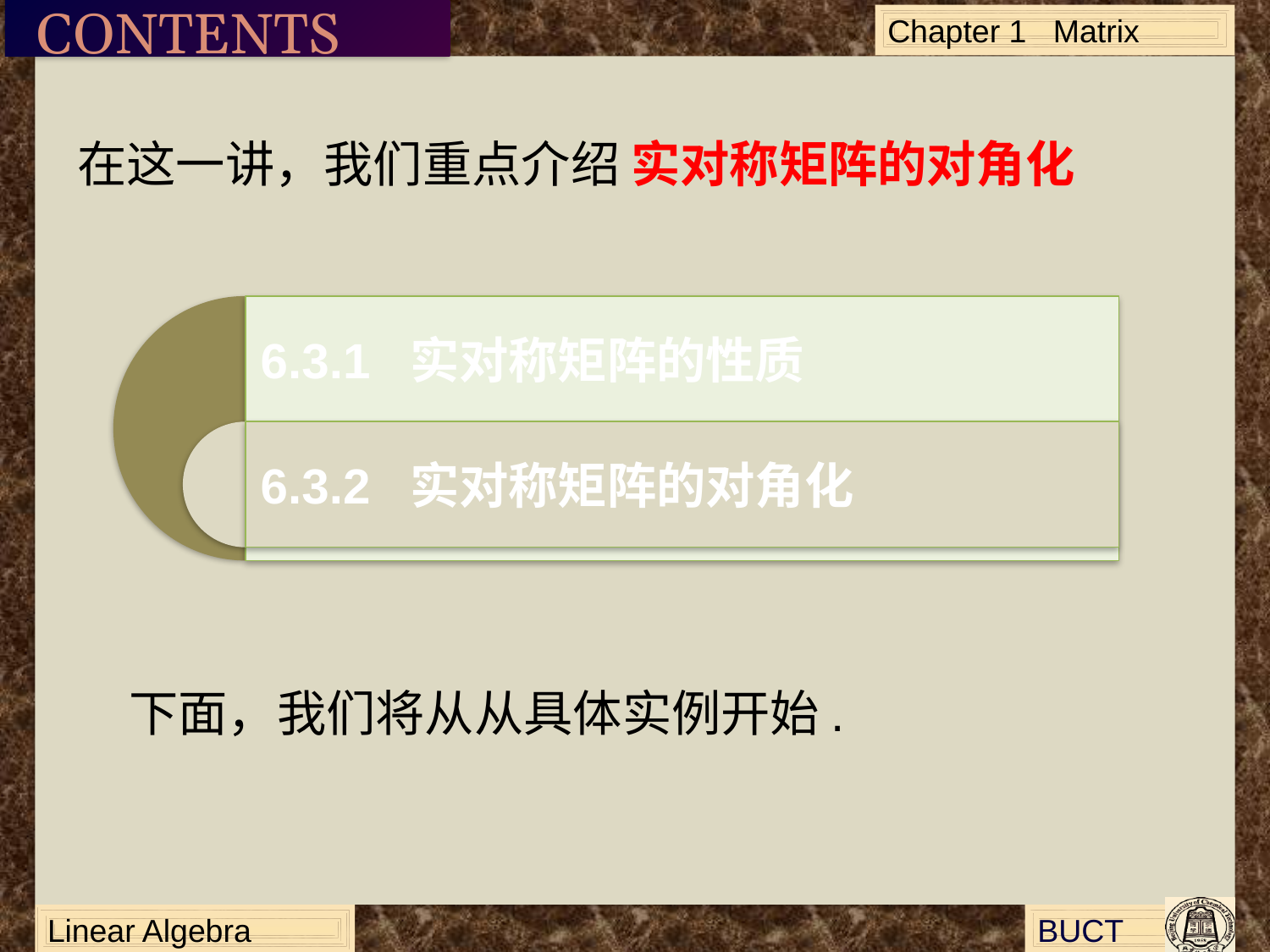

CONTENTS
在这一讲，我们重点介绍 实对称矩阵的对角化
6.3.1  实对称矩阵的性质
6.3.2  实对称矩阵的对角化
下面，我们将从从具体实例开始.